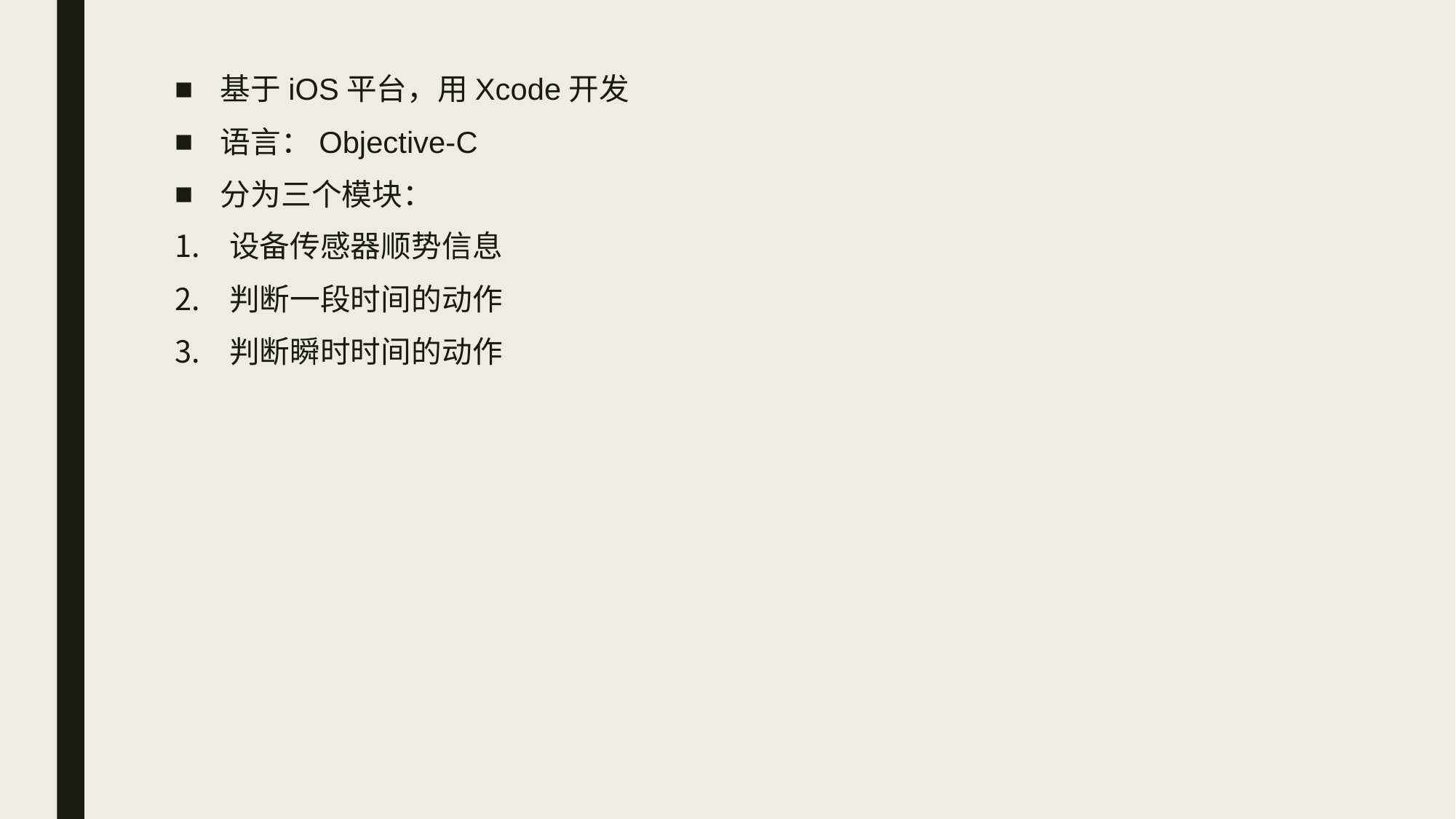

基于iOS平台，用Xcode开发
语言：Objective-C
分为三个模块：
设备传感器顺势信息
判断一段时间的动作
判断瞬时时间的动作